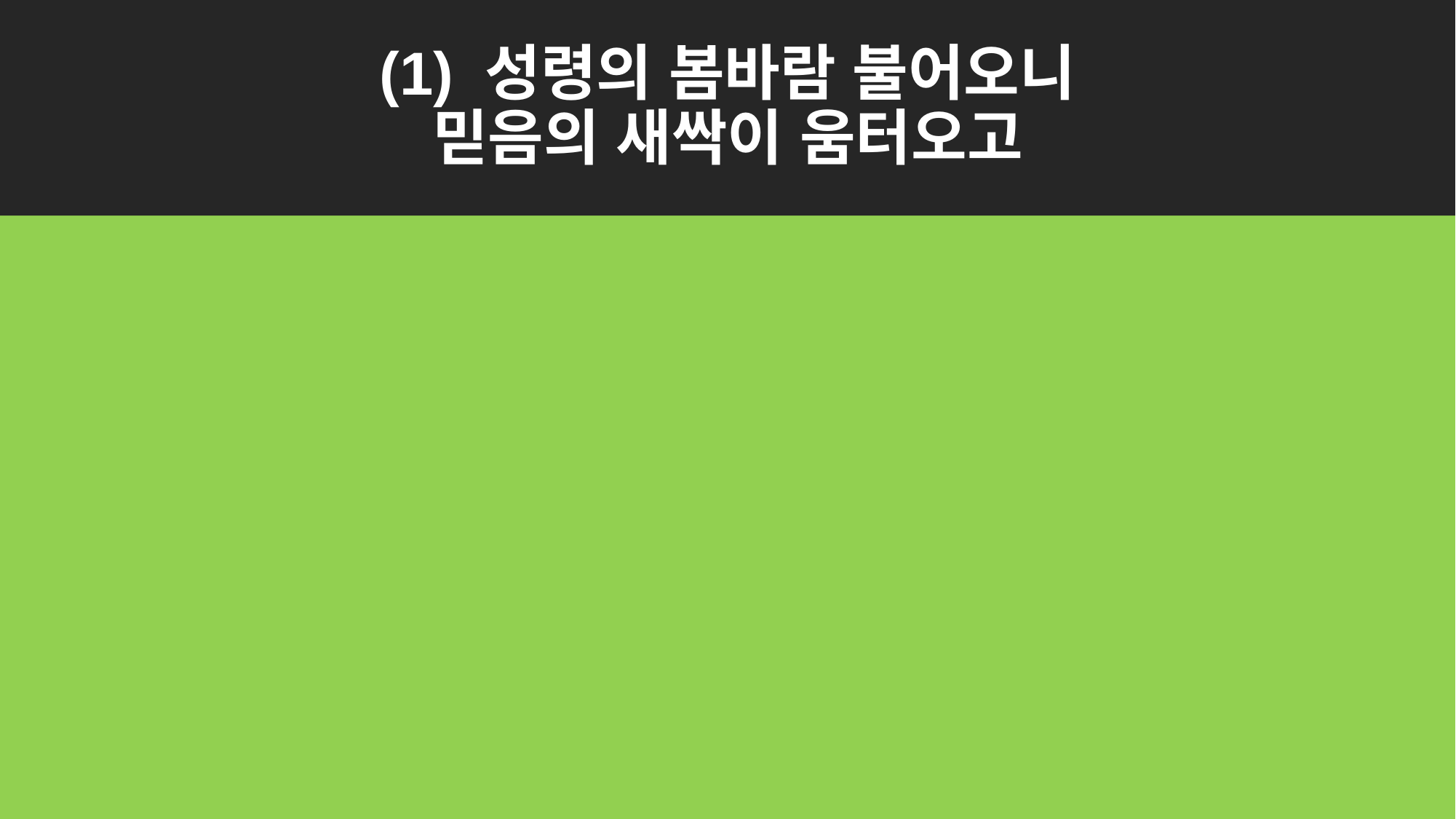

# (1) 성령의 봄바람 불어오니 믿음의 새싹이 움터오고